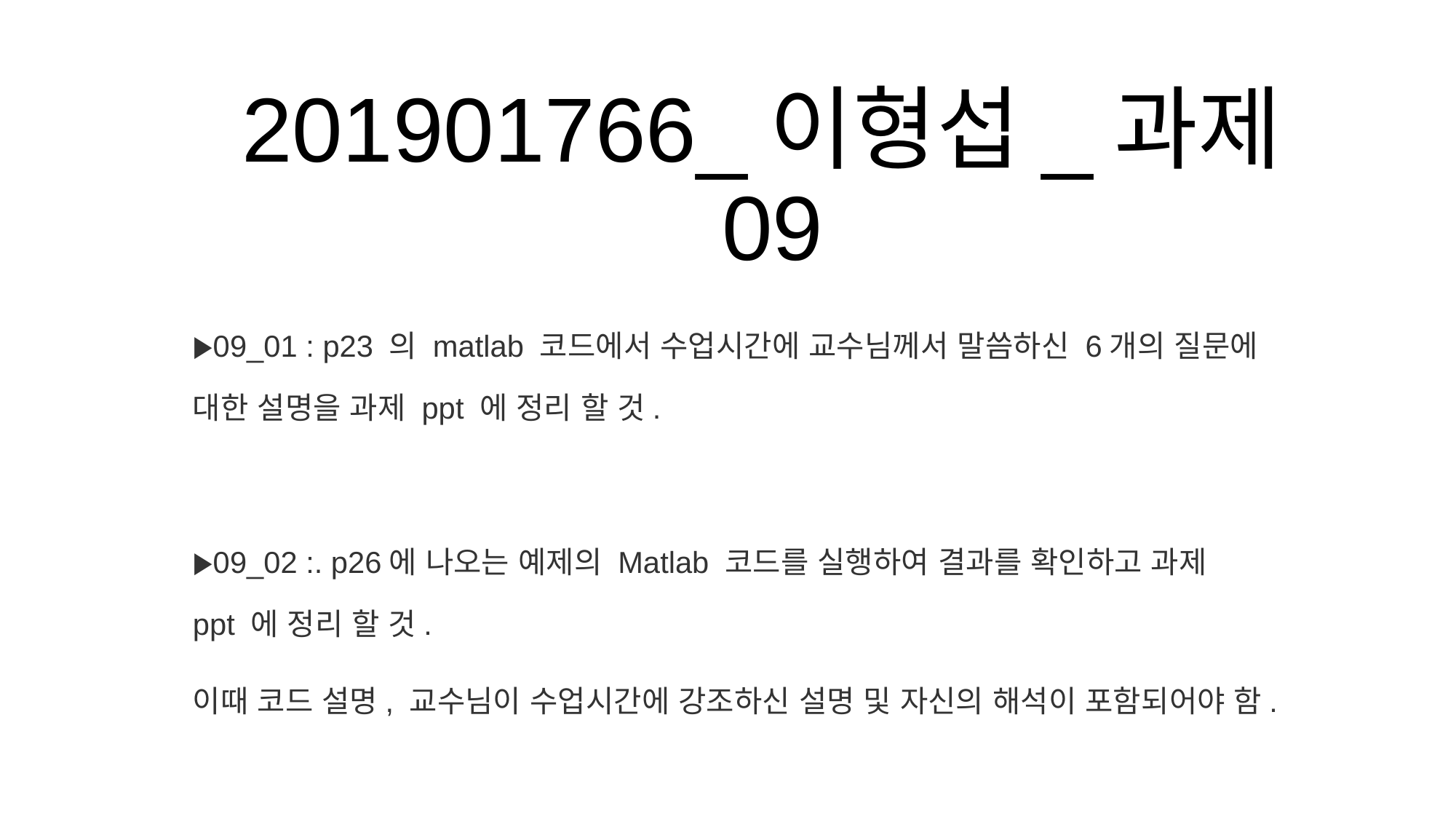

# 201901766_이형섭_과제09
▶09_01 : p23 의 matlab 코드에서 수업시간에 교수님께서 말씀하신 6개의 질문에 대한 설명을 과제 ppt 에 정리 할 것.

▶09_02 :. p26에 나오는 예제의 Matlab 코드를 실행하여 결과를 확인하고 과제 ppt 에 정리 할 것.
이때 코드 설명, 교수님이 수업시간에 강조하신 설명 및 자신의 해석이 포함되어야 함.